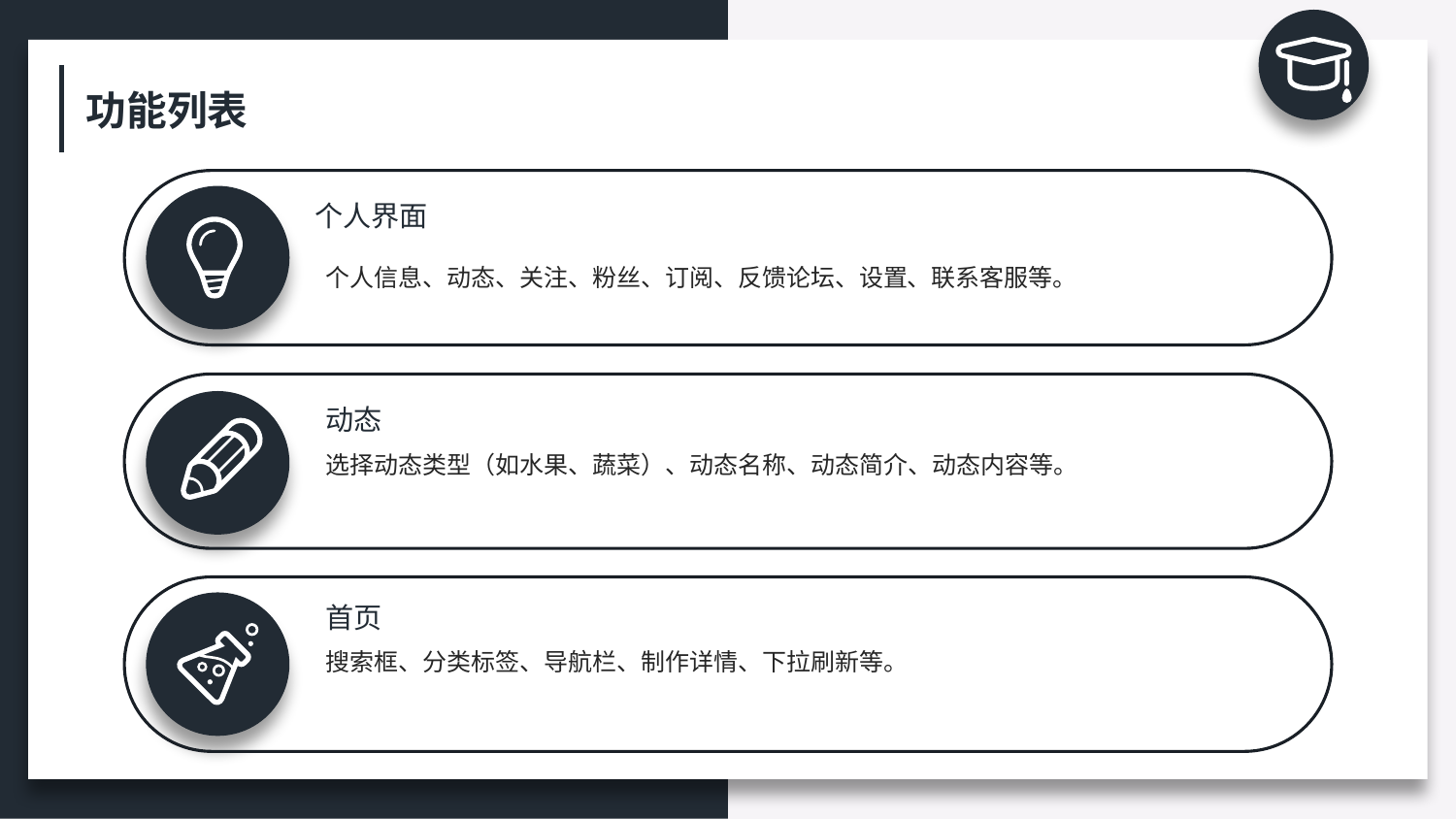

功能列表

个人界面

个人信息、动态、关注、粉丝、订阅、反馈论坛、设置、联系客服等。

动态

选择动态类型（如水果、蔬菜）、动态名称、动态简介、动态内容等。

首页

搜索框、分类标签、导航栏、制作详情、下拉刷新等。